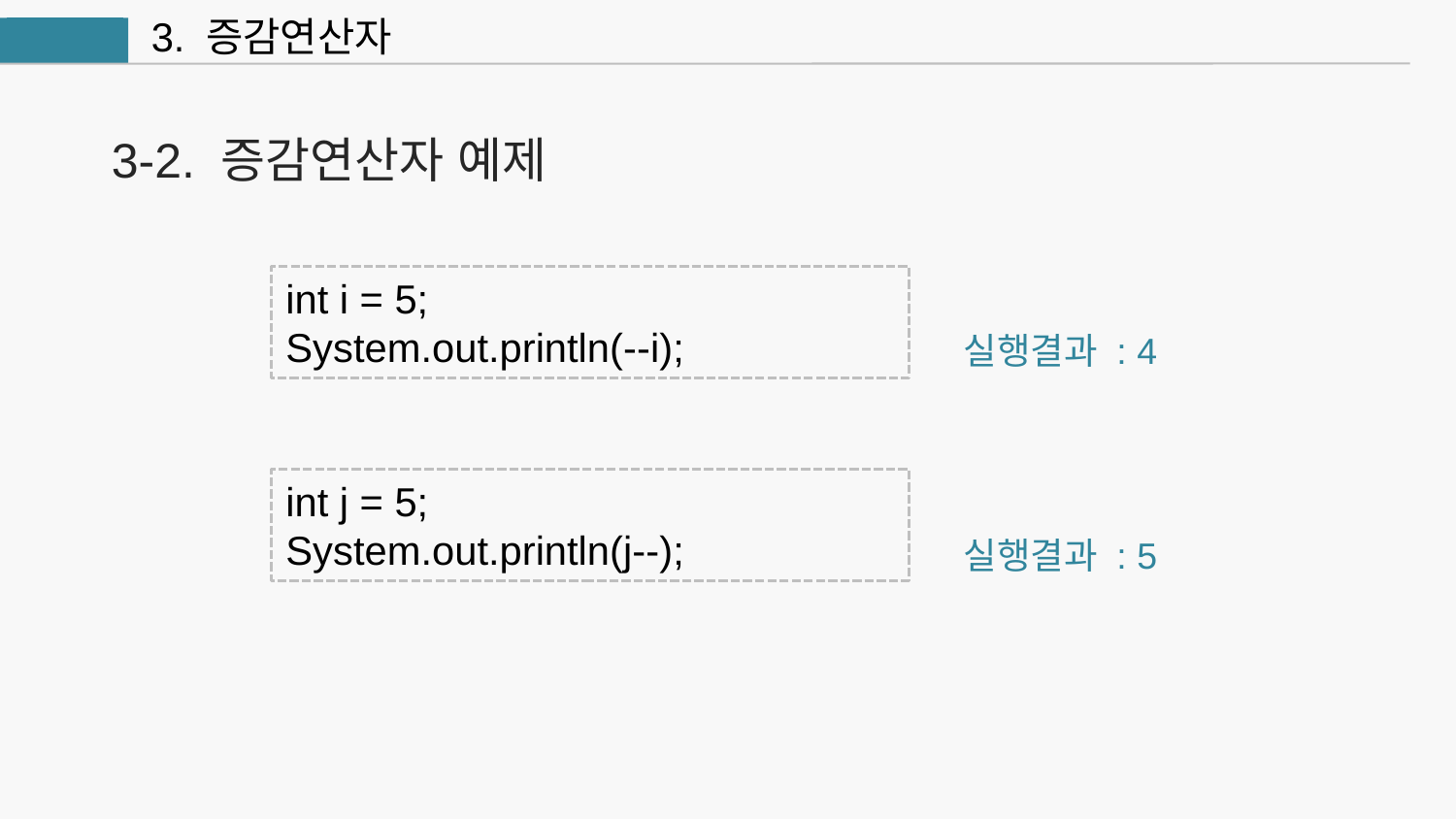

3. 증감연산자

연산자
3-2. 증감연산자 예제
int i = 5;
System.out.println(--i);
실행결과 : 4
int j = 5;
System.out.println(j--);
실행결과 : 5